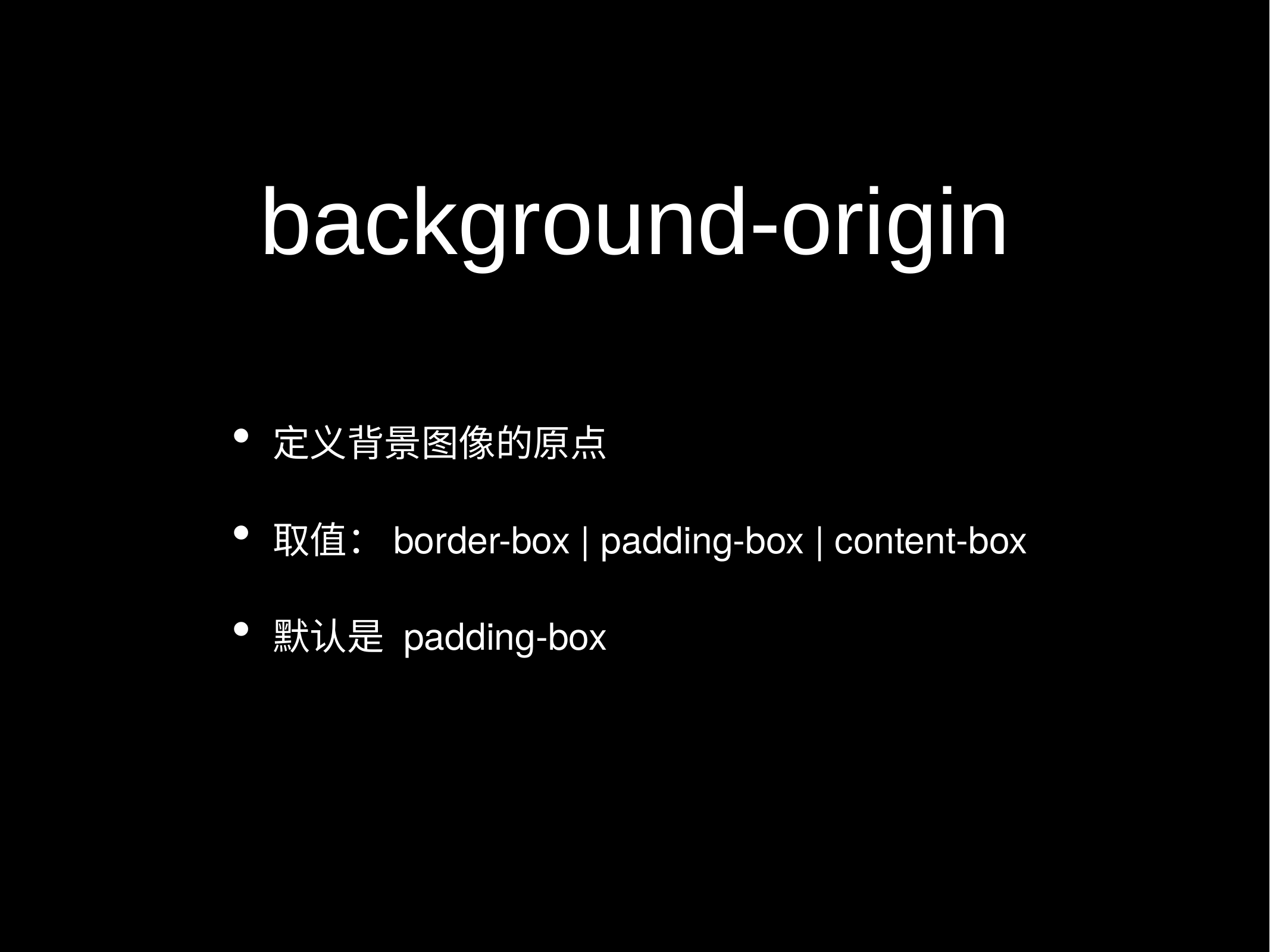

# background-origin
定义背景图像的原点
取值：border-box | padding-box | content-box
默认是 padding-box